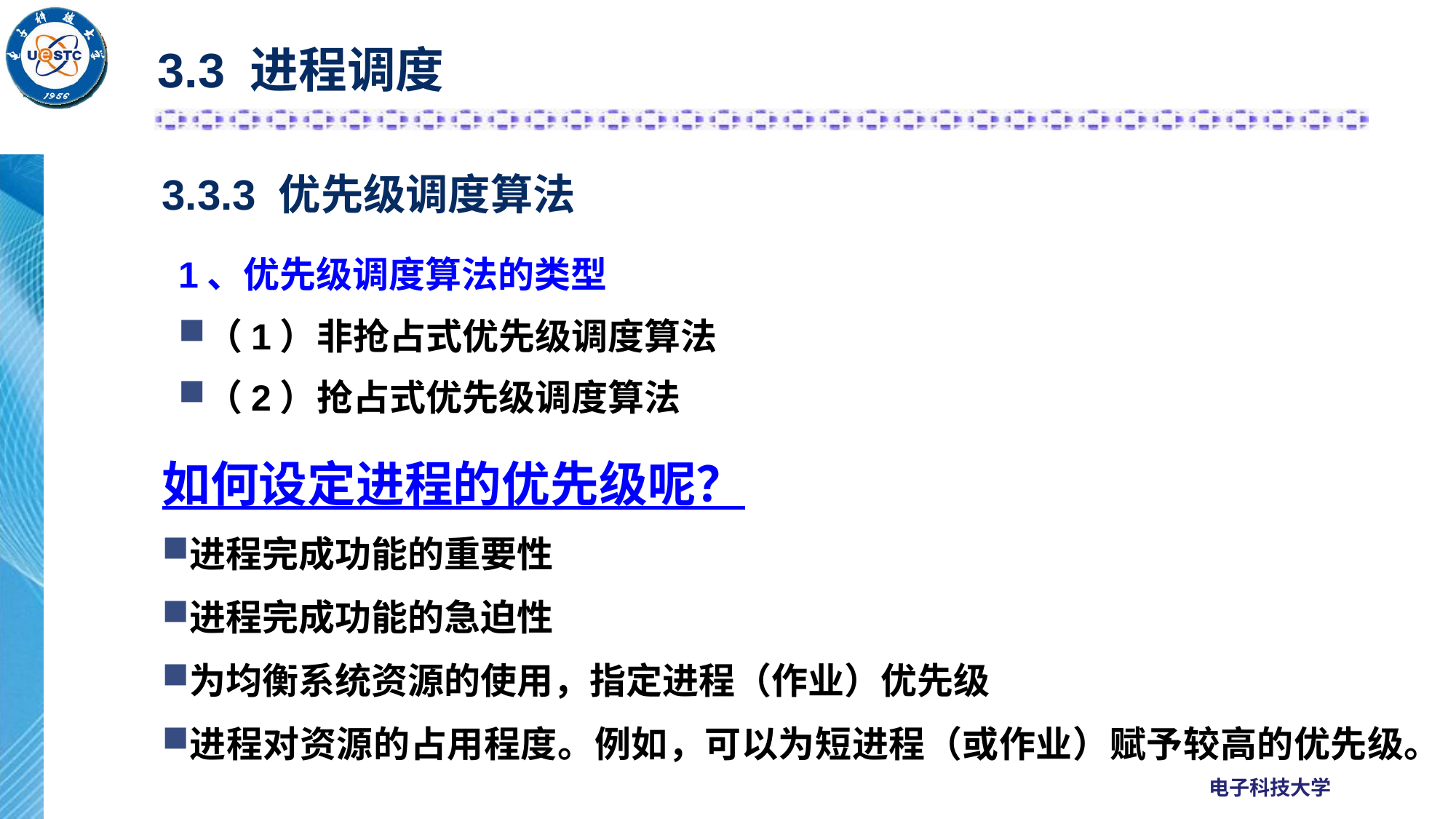

3.3 进程调度
# 3.3.3 优先级调度算法
1、优先级调度算法的类型
（1）非抢占式优先级调度算法
（2）抢占式优先级调度算法

如何设定进程的优先级呢？
进程完成功能的重要性
进程完成功能的急迫性
为均衡系统资源的使用，指定进程（作业）优先级
进程对资源的占用程度。例如，可以为短进程（或作业）赋予较高的优先级。